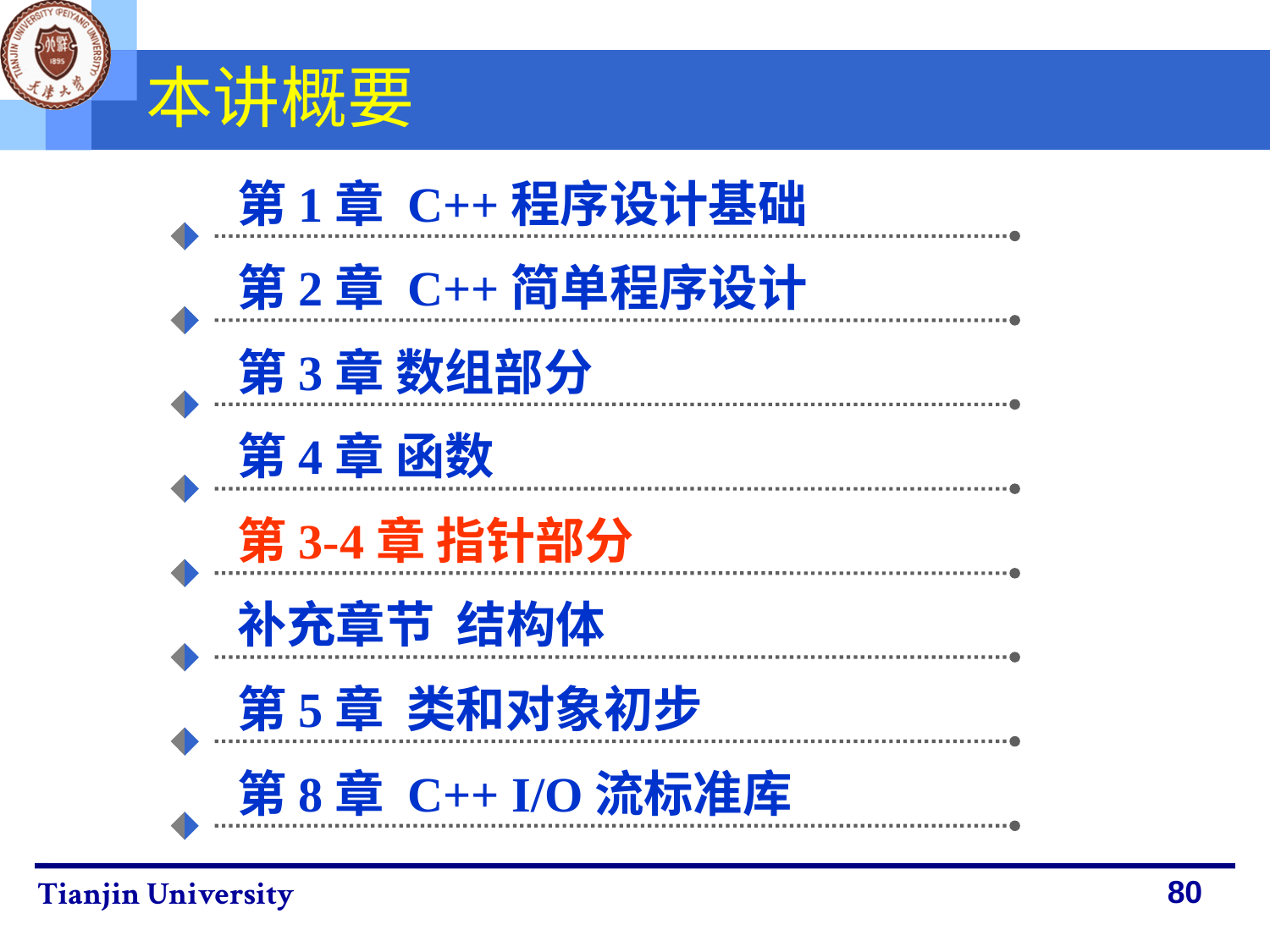

# 本讲概要
第1章 C++程序设计基础

第2章 C++简单程序设计

第3章 数组部分

第4章 函数

第3-4章 指针部分

补充章节  结构体

第5章  类和对象初步

第8章 C++ I/O流标准库